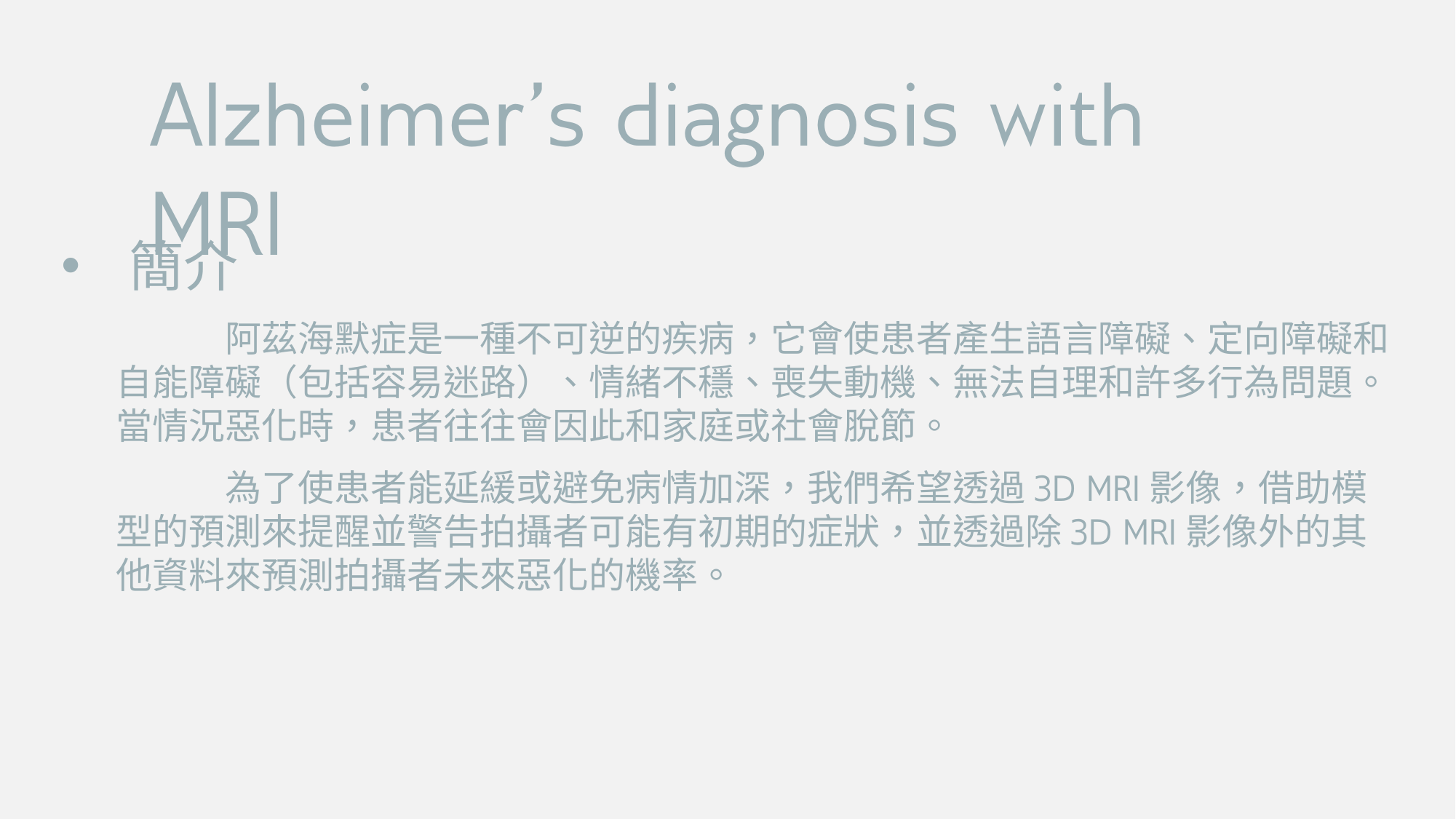

Alzheimer’s diagnosis with MRI
簡介
	阿茲海默症是一種不可逆的疾病，它會使患者產生語言障礙、定向障礙和自能障礙（包括容易迷路）、情緒不穩、喪失動機、無法自理和許多行為問題。當情況惡化時，患者往往會因此和家庭或社會脫節。
	為了使患者能延緩或避免病情加深，我們希望透過3D MRI影像，借助模型的預測來提醒並警告拍攝者可能有初期的症狀，並透過除3D MRI影像外的其他資料來預測拍攝者未來惡化的機率。